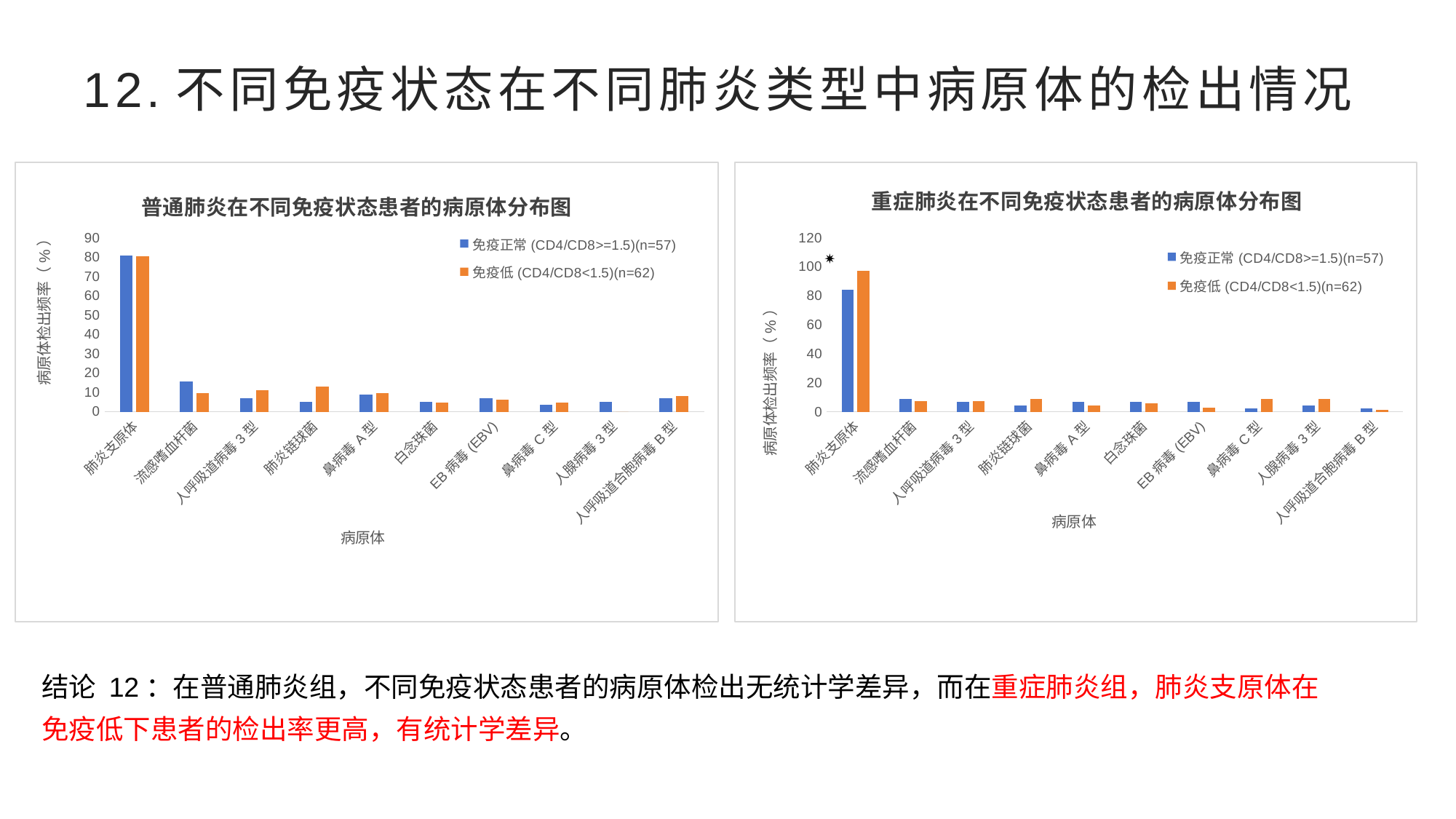

# 12.不同免疫状态在不同肺炎类型中病原体的检出情况

### Chart: 普通肺炎在不同免疫状态患者的病原体分布图

| Category | 免疫正常(CD4/CD8>=1.5)(n=57) | 免疫低(CD4/CD8<1.5)(n=62) |
|---|---|---|
| 肺炎支原体 | 80.7 | 80.65 |
| 流感嗜血杆菌 | 15.79 | 9.68 |
| 人呼吸道病毒3型 | 7.02 | 11.29 |
| 肺炎链球菌 | 5.26 | 12.9 |
| 鼻病毒A型 | 8.77 | 9.68 |
| 白念珠菌 | 5.26 | 4.84 |
| EB病毒(EBV) | 7.02 | 6.45 |
| 鼻病毒C型 | 3.51 | 4.84 |
| 人腺病毒3型 | 5.26 | 0.0 |
| 人呼吸道合胞病毒B型 | 7.02 | 8.06 |

### Chart: 重症肺炎在不同免疫状态患者的病原体分布图

| Category | 免疫正常(CD4/CD8>=1.5)(n=57) | 免疫低(CD4/CD8<1.5)(n=62) |
|---|---|---|
| 肺炎支原体 | 84.44 | 97.06 |
| 流感嗜血杆菌 | 8.89 | 7.35 |
| 人呼吸道病毒3型 | 6.67 | 7.35 |
| 肺炎链球菌 | 4.44 | 8.82 |
| 鼻病毒A型 | 6.67 | 4.41 |
| 白念珠菌 | 6.67 | 5.88 |
| EB病毒(EBV) | 6.67 | 2.94 |
| 鼻病毒C型 | 2.22 | 8.82 |
| 人腺病毒3型 | 4.44 | 8.82 |
| 人呼吸道合胞病毒B型 | 2.22 | 1.47 |
✷
结论 12：在普通肺炎组，不同免疫状态患者的病原体检出无统计学差异，而在重症肺炎组，肺炎支原体在免疫低下患者的检出率更高，有统计学差异。